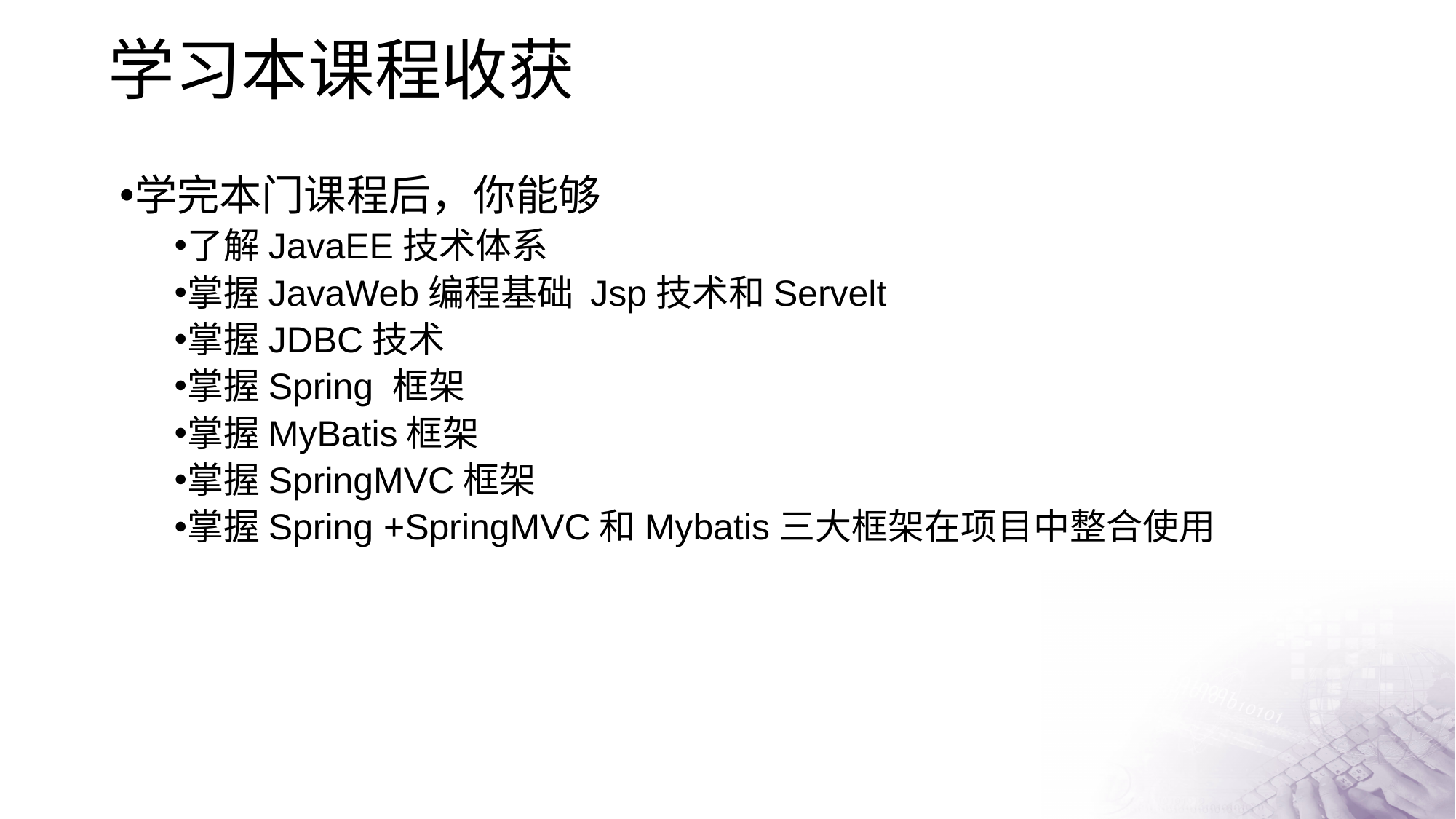

# 学习本课程收获
学完本门课程后，你能够
了解JavaEE技术体系
掌握JavaWeb编程基础 Jsp技术和Servelt
掌握JDBC技术
掌握Spring 框架
掌握MyBatis框架
掌握SpringMVC框架
掌握Spring +SpringMVC和Mybatis三大框架在项目中整合使用